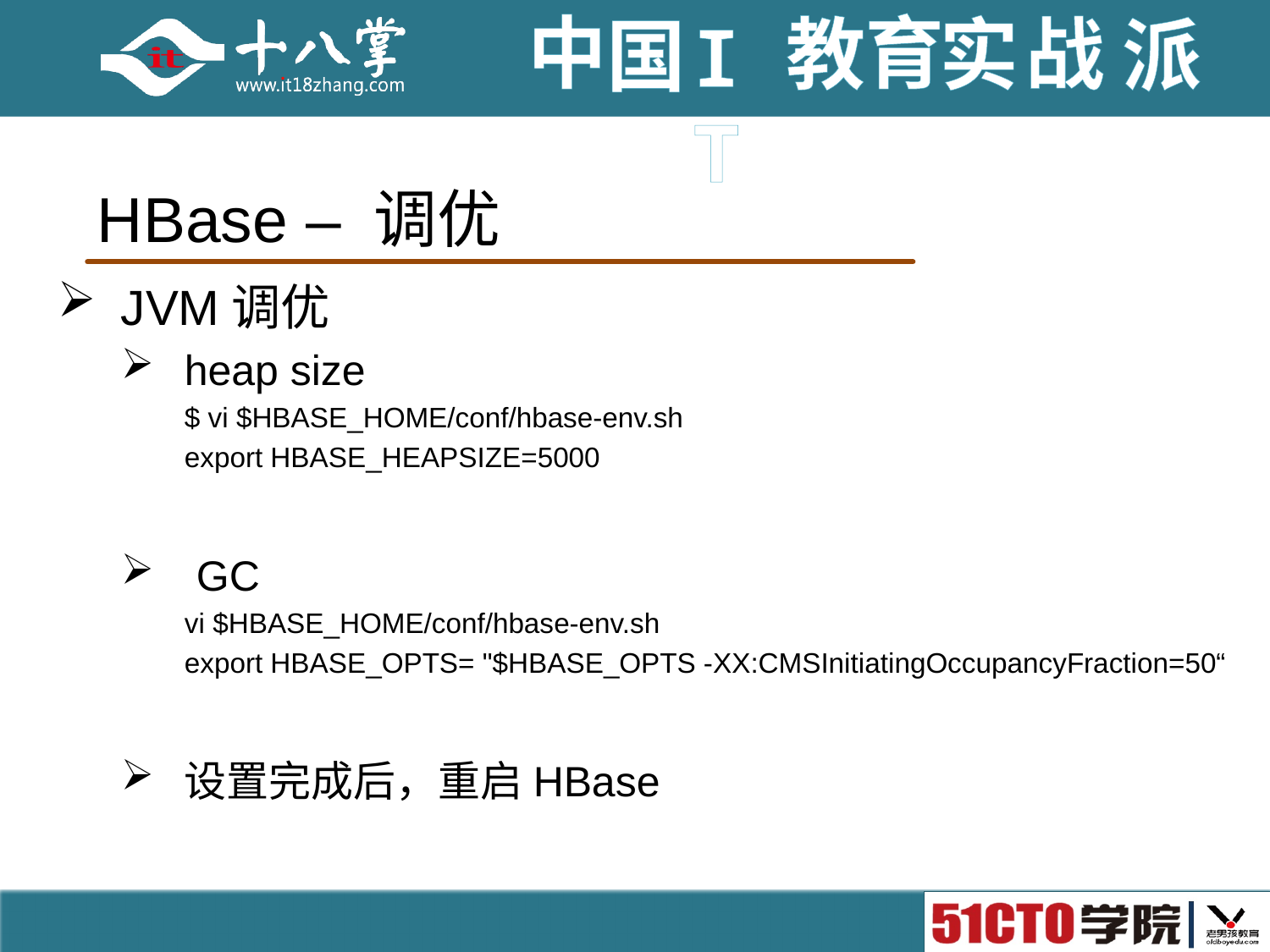

# HBase – 调优
JVM调优
heap size
$ vi $HBASE_HOME/conf/hbase-env.sh
export HBASE_HEAPSIZE=5000

 GC
vi $HBASE_HOME/conf/hbase-env.sh
export HBASE_OPTS= "$HBASE_OPTS -XX:CMSInitiatingOccupancyFraction=50“

设置完成后，重启HBase